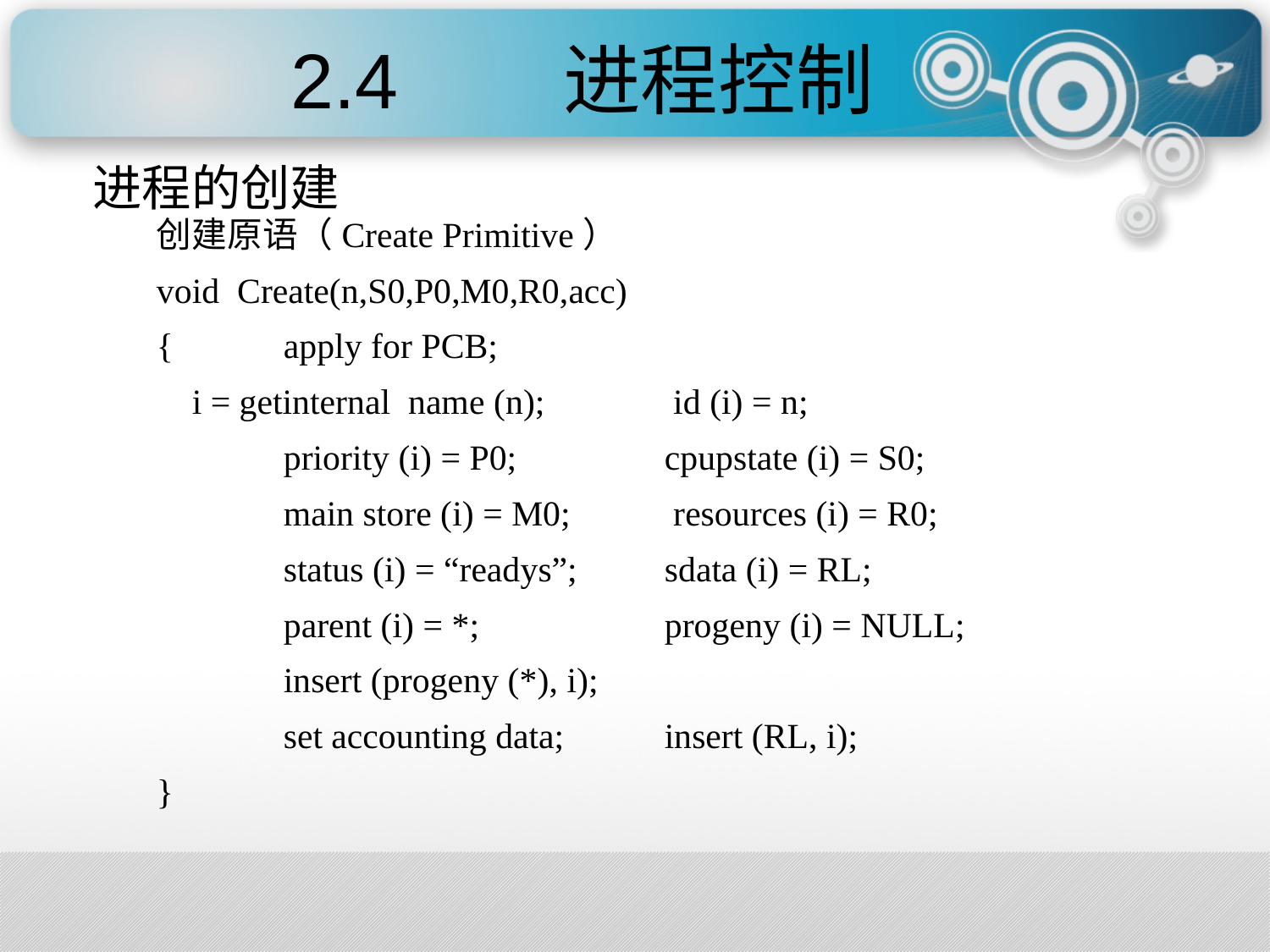

2.4	 进程控制
进程的创建
创建原语（Create Primitive）
void  Create(n,S0,P0,M0,R0,acc)
{	apply for PCB;
    i = getinternal  name (n);	 id (i) = n;
	priority (i) = P0; 		cpupstate (i) = S0;
	main store (i) = M0;	 resources (i) = R0;
	status (i) = “readys”; 	sdata (i) = RL;
	parent (i) = *;		progeny (i) = NULL;
	insert (progeny (*), i);
	set accounting data;	insert (RL, i);
}